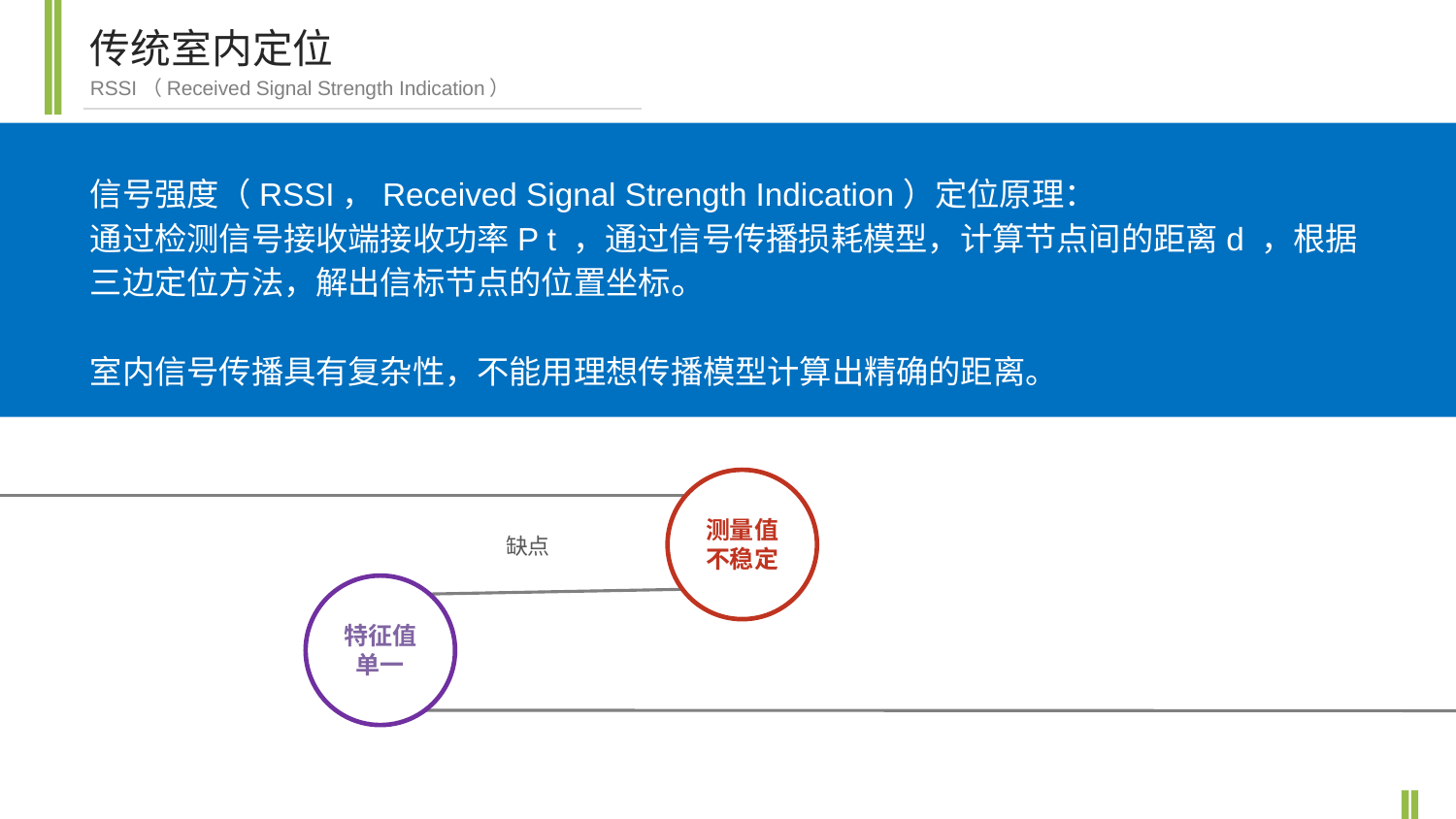

传统室内定位
RSSI（Received Signal Strength Indication）

信号强度（RSSI，Received Signal Strength Indication）定位原理：
通过检测信号接收端接收功率P t ，通过信号传播损耗模型，计算节点间的距离d ，根据三边定位方法，解出信标节点的位置坐标。

室内信号传播具有复杂性，不能用理想传播模型计算出精确的距离。

测量值
不稳定
缺点

特征值
单一